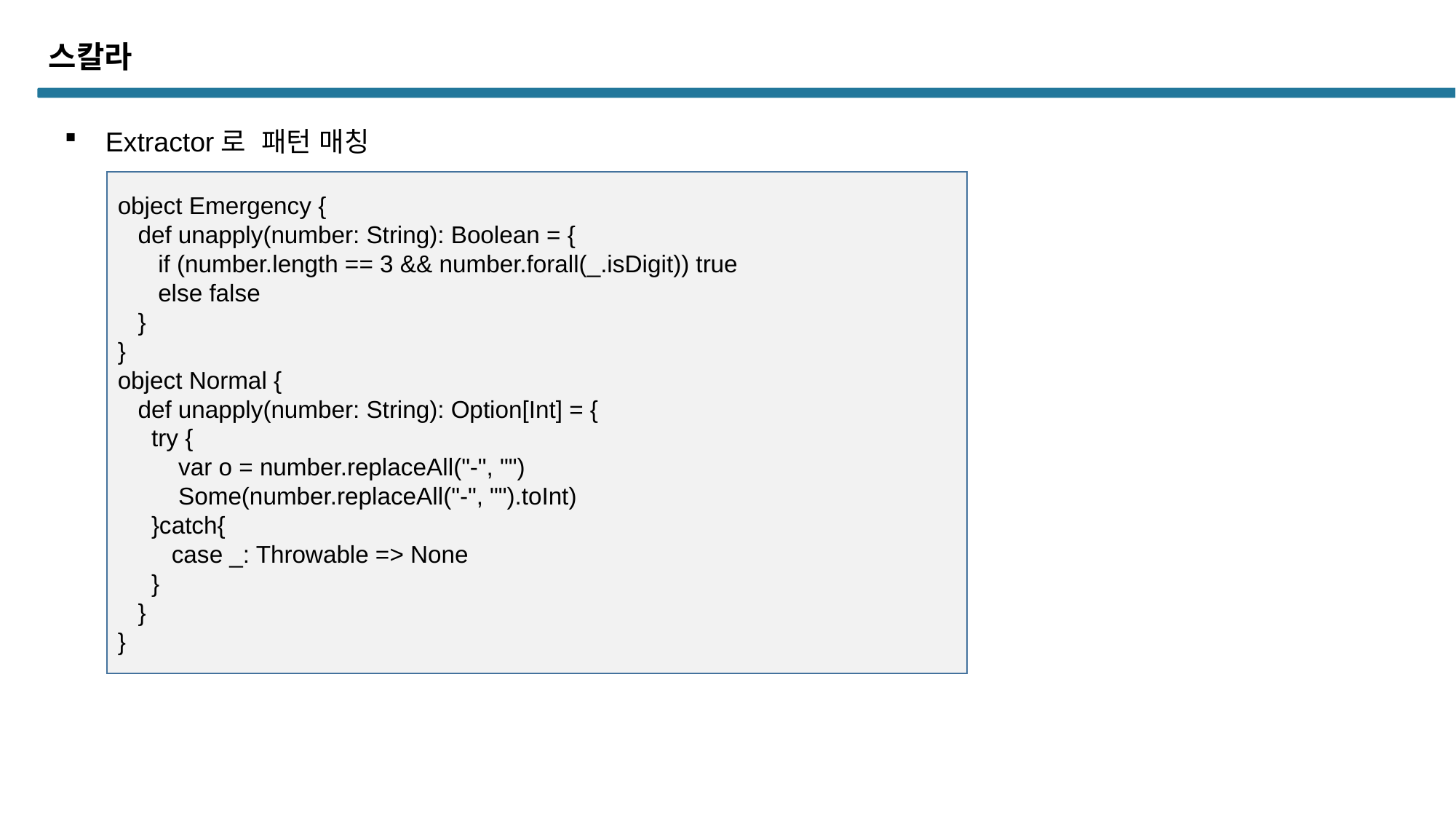

스칼라
Extractor로  패턴 매칭

object Emergency {
   def unapply(number: String): Boolean = {
      if (number.length == 3 && number.forall(_.isDigit)) true
      else false
   }
}
object Normal {
   def unapply(number: String): Option[Int] = {
     try {
         var o = number.replaceAll("-", "")
         Some(number.replaceAll("-", "").toInt)
     }catch{
        case _: Throwable => None
     }
   }
}